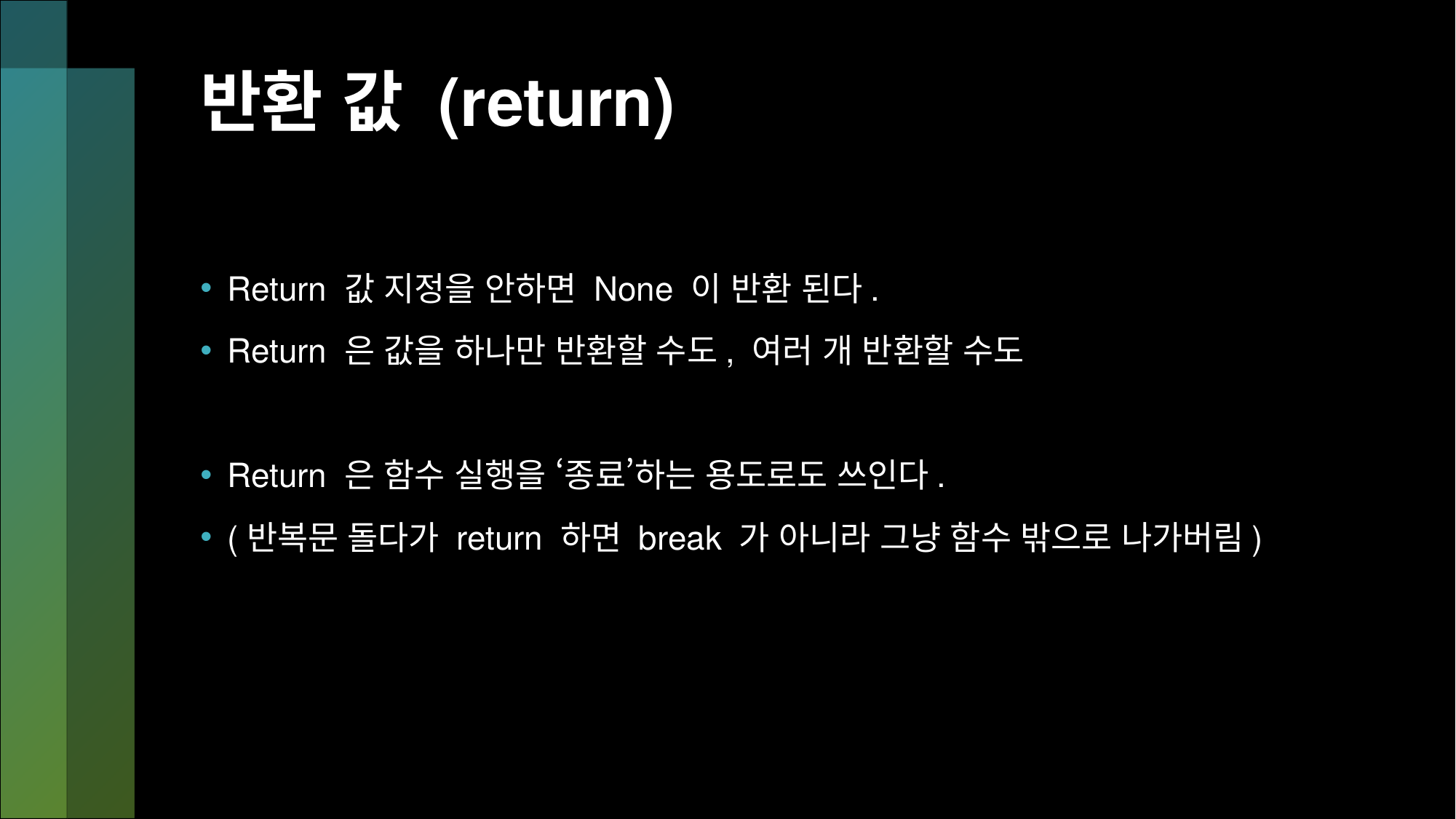

# 반환 값 (return)
Return 값 지정을 안하면 None 이 반환 된다.
Return 은 값을 하나만 반환할 수도, 여러 개 반환할 수도

Return 은 함수 실행을 ‘종료’하는 용도로도 쓰인다.
(반복문 돌다가 return 하면 break 가 아니라 그냥 함수 밖으로 나가버림)